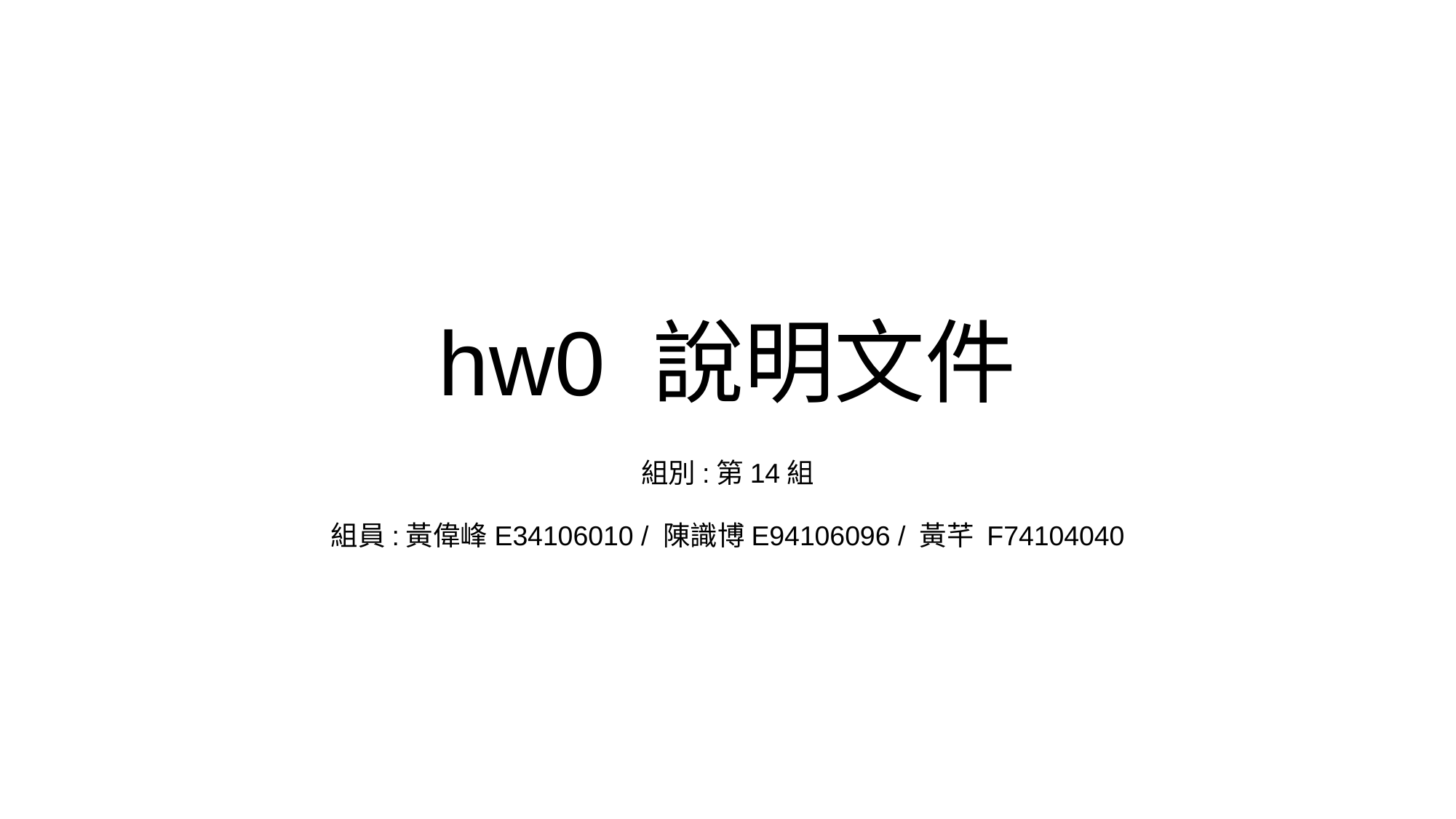

# hw0 說明文件
組別:第14組
組員:黃偉峰E34106010 / 陳識博E94106096 / 黃芊 F74104040